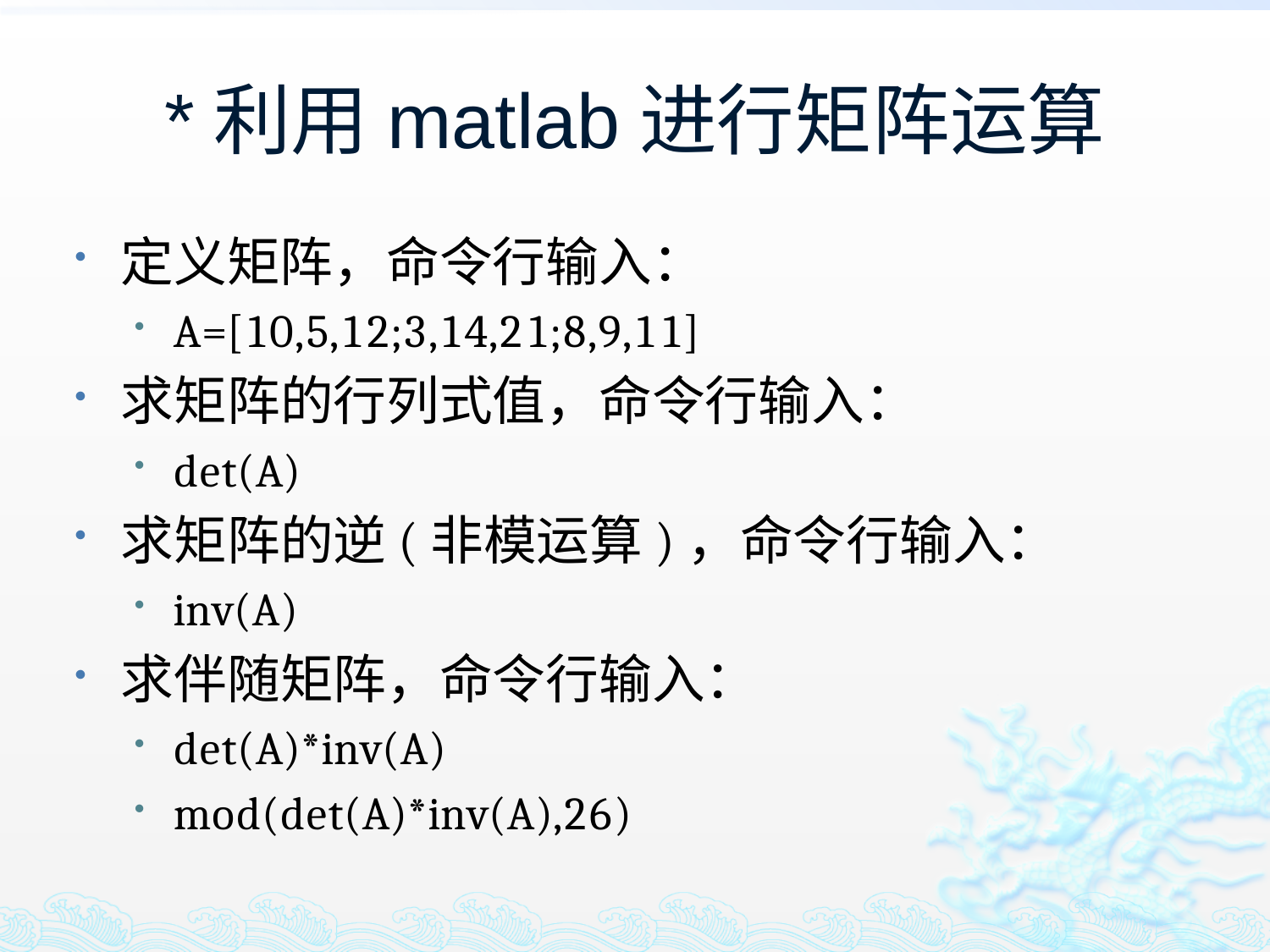

# *利用matlab进行矩阵运算
定义矩阵，命令行输入：
A=[10,5,12;3,14,21;8,9,11]
求矩阵的行列式值，命令行输入：
det(A)
求矩阵的逆(非模运算)，命令行输入：
inv(A)
求伴随矩阵，命令行输入：
det(A)*inv(A)
mod(det(A)*inv(A),26)